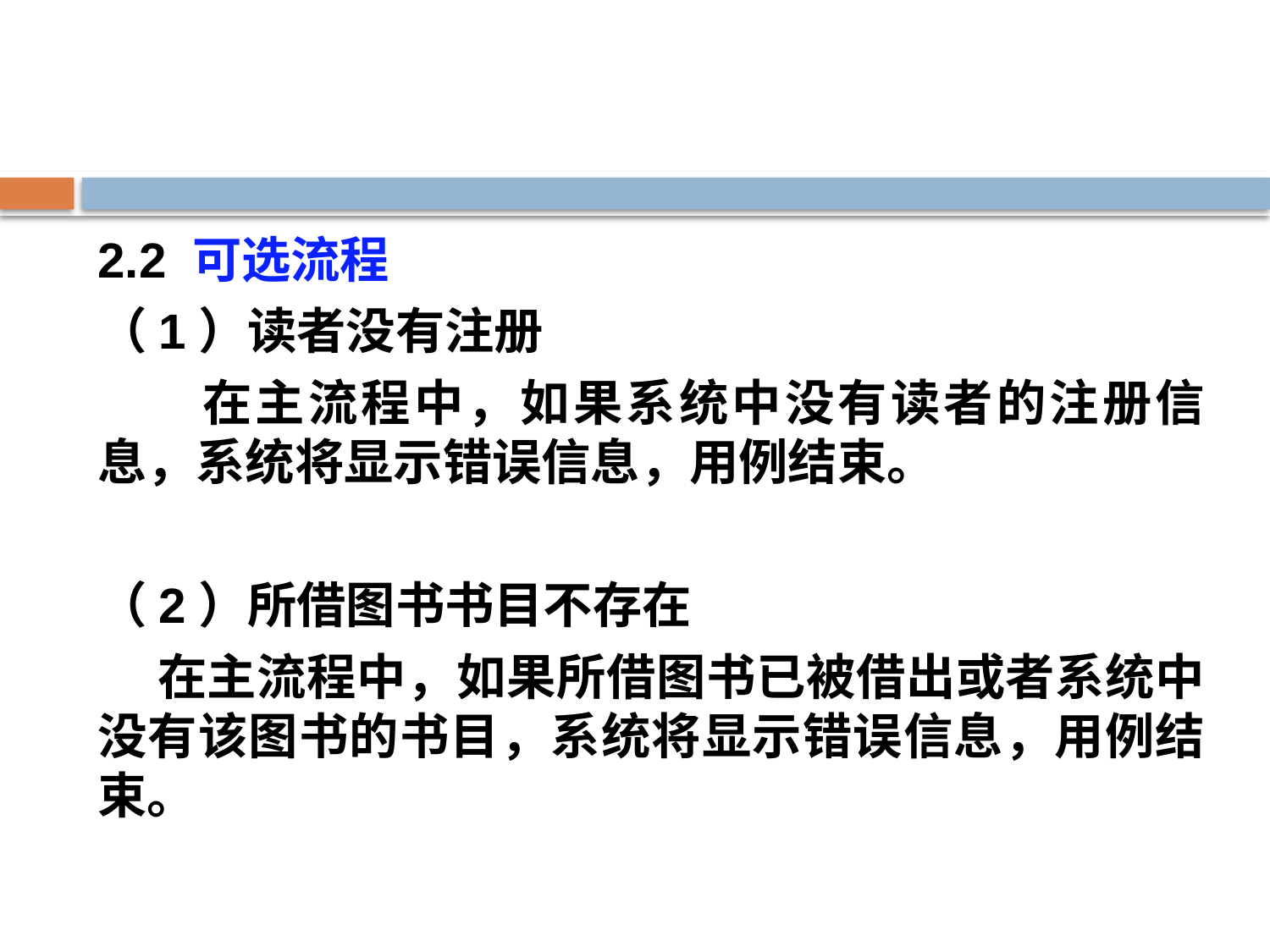

#
2.2 可选流程
（1）读者没有注册
      在主流程中，如果系统中没有读者的注册信息，系统将显示错误信息，用例结束。

（2）所借图书书目不存在
    在主流程中，如果所借图书已被借出或者系统中没有该图书的书目，系统将显示错误信息，用例结束。